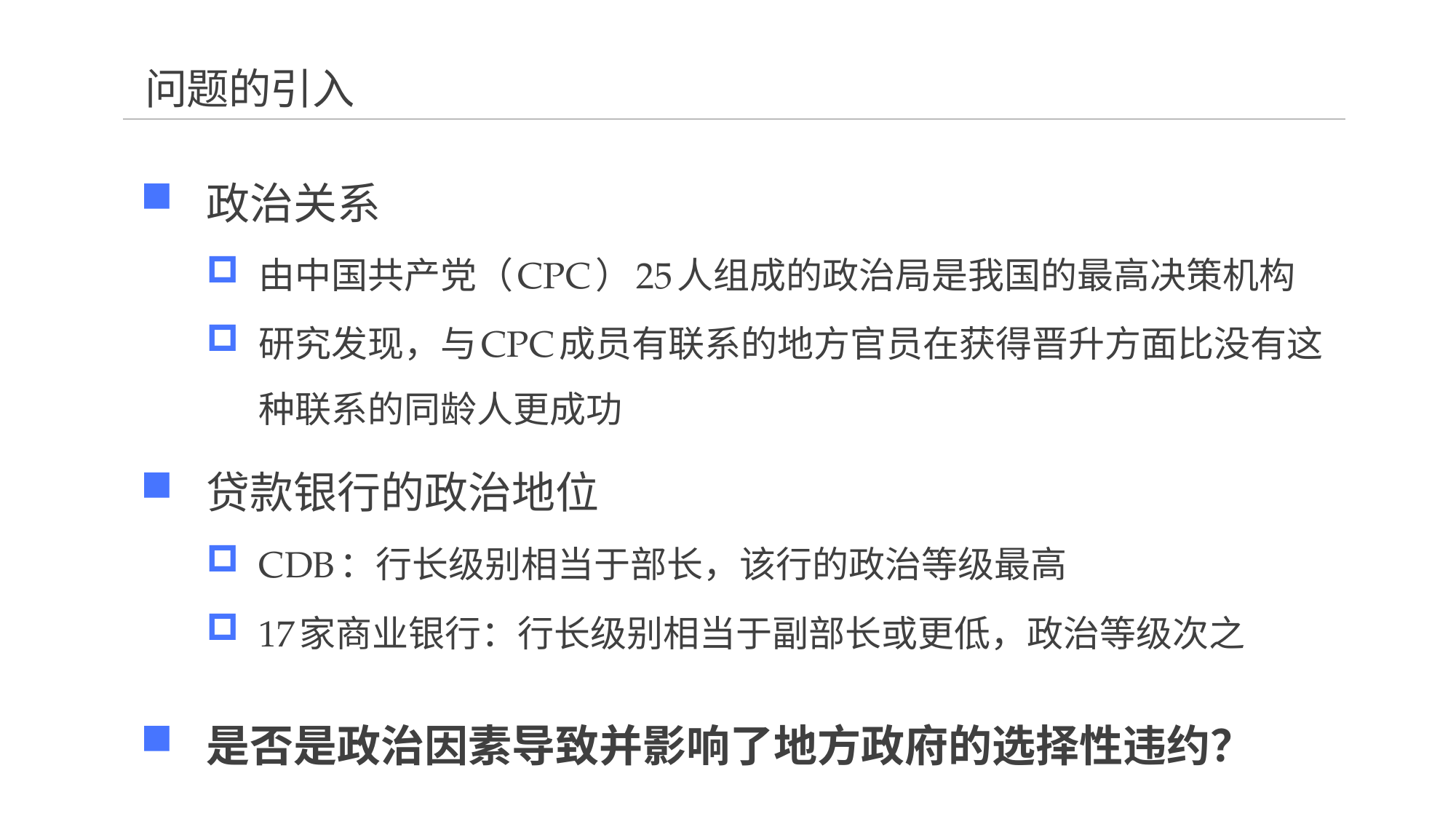

# 问题的引入
政治关系
由中国共产党（CPC）25人组成的政治局是我国的最高决策机构
研究发现，与CPC成员有联系的地方官员在获得晋升方面比没有这种联系的同龄人更成功
贷款银行的政治地位
CDB：行长级别相当于部长，该行的政治等级最高
17家商业银行：行长级别相当于副部长或更低，政治等级次之

是否是政治因素导致并影响了地方政府的选择性违约？